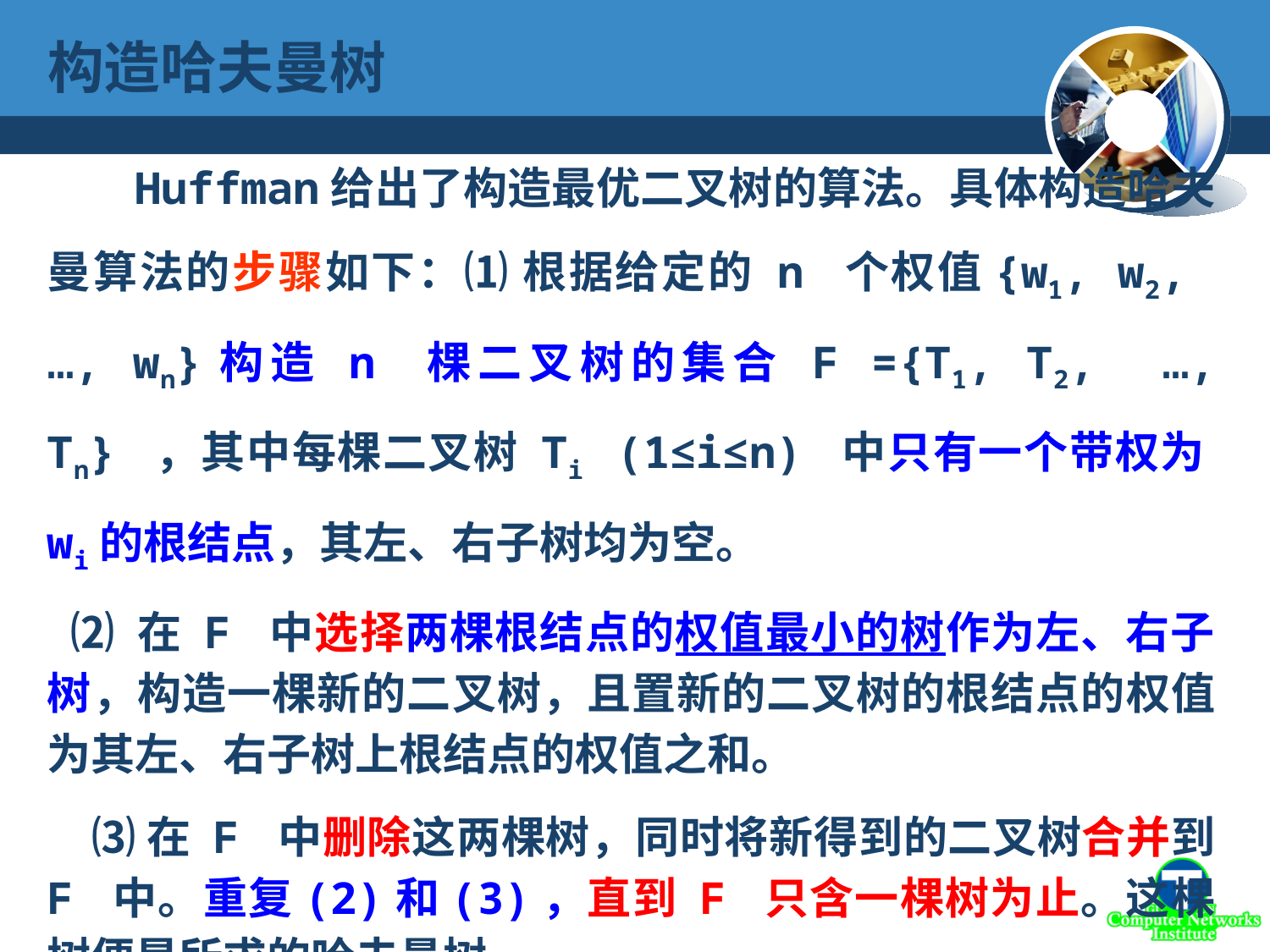

构造哈夫曼树
       Huffman给出了构造最优二叉树的算法。具体构造哈夫曼算法的步骤如下：⑴ 根据给定的 n 个权值{w1, w2,  …, wn}构造 n 棵二叉树的集合 F ={T1, T2,  …, Tn} ，其中每棵二叉树 Ti  (1≤i≤n) 中只有一个带权为wi的根结点，其左、右子树均为空。
  ⑵ 在 F 中选择两棵根结点的权值最小的树作为左、右子树，构造一棵新的二叉树，且置新的二叉树的根结点的权值为其左、右子树上根结点的权值之和。
　⑶ 在 F 中删除这两棵树，同时将新得到的二叉树合并到 F 中。重复(2)和(3)，直到 F 只含一棵树为止。这棵树便是所求的哈夫曼树。
122